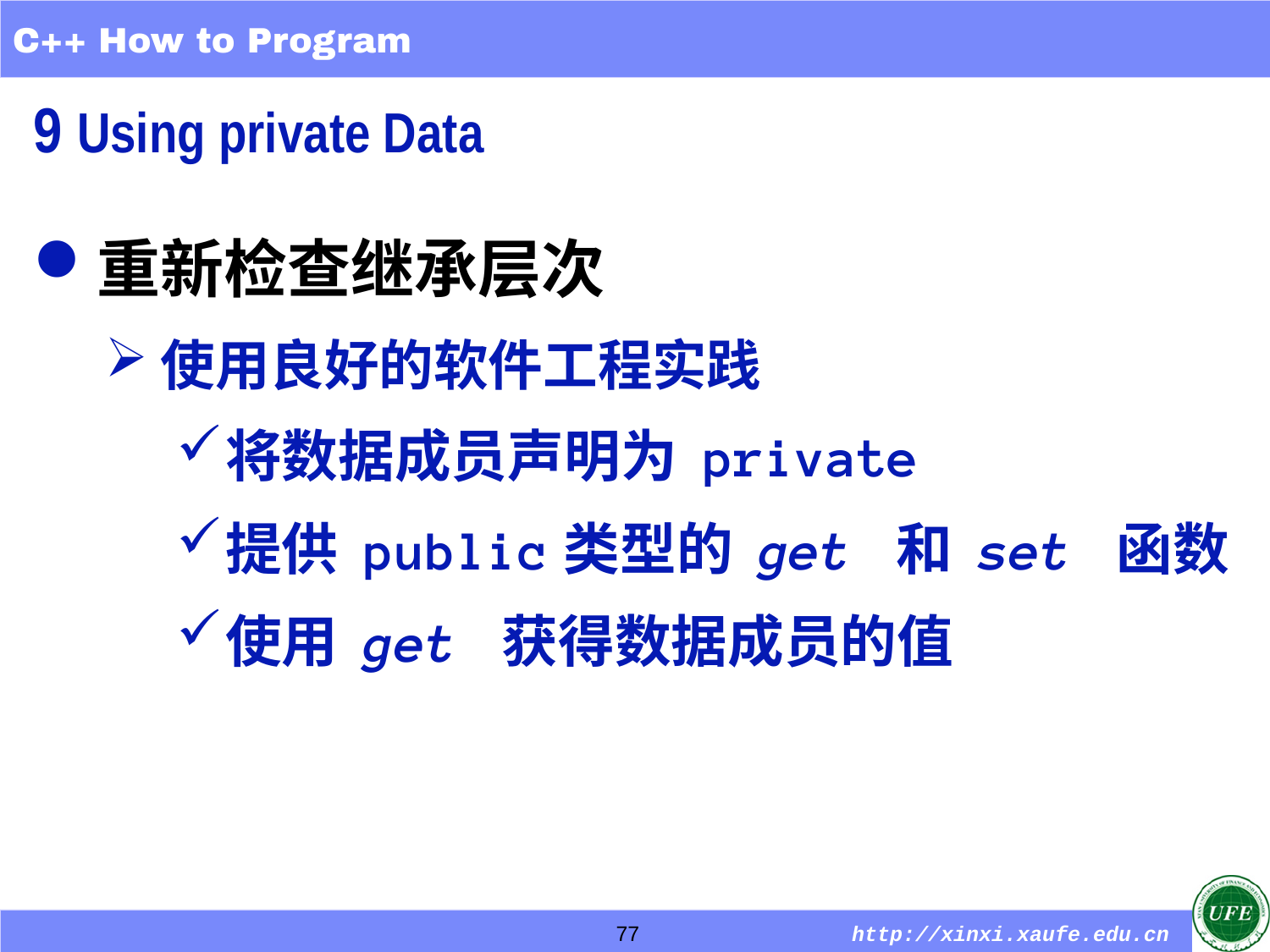

9 Using private Data
重新检查继承层次
使用良好的软件工程实践
将数据成员声明为 private
提供 public类型的 get 和 set 函数
使用 get 获得数据成员的值

77